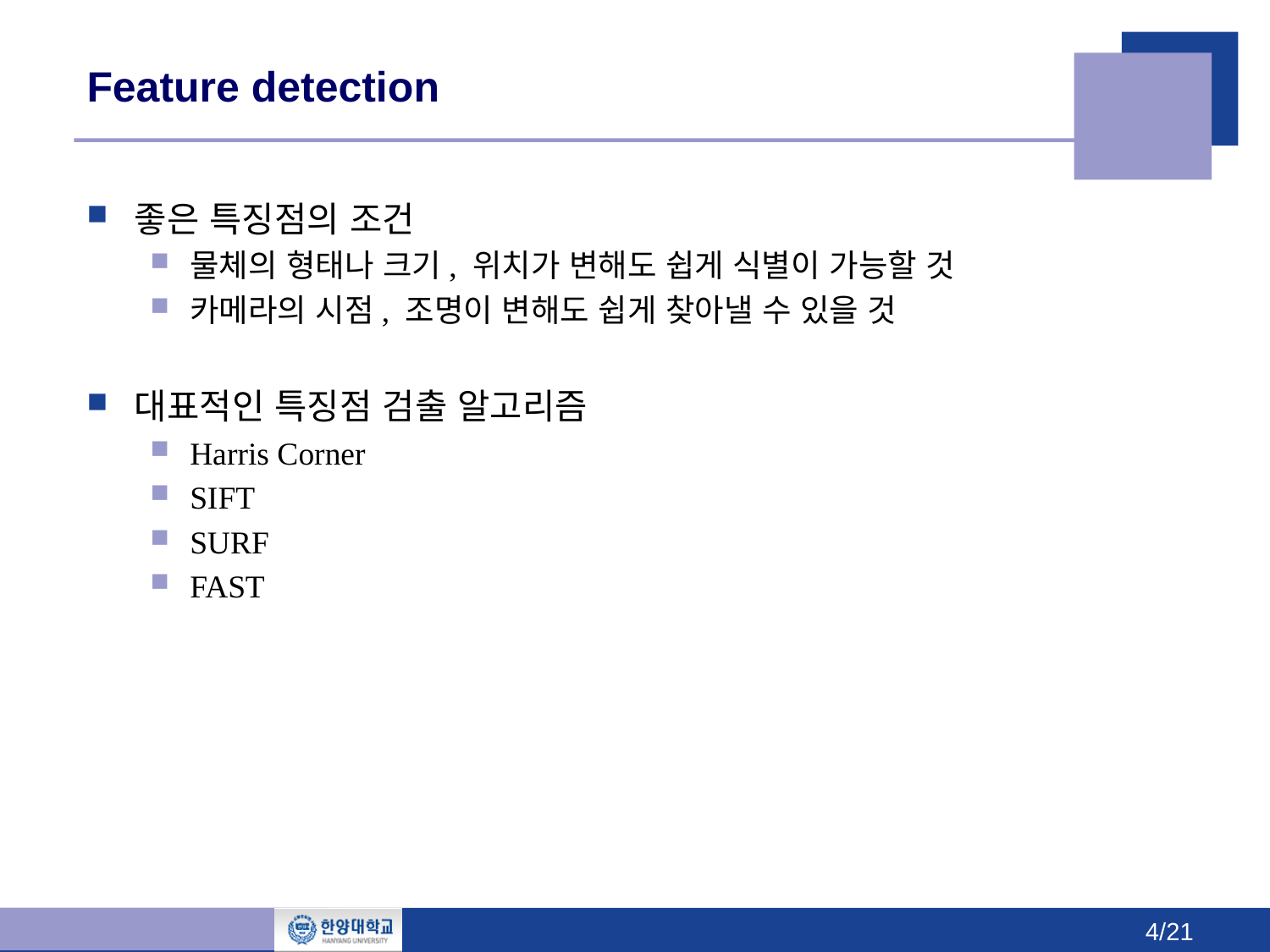

# Feature detection
좋은 특징점의 조건
물체의 형태나 크기, 위치가 변해도 쉽게 식별이 가능할 것
카메라의 시점, 조명이 변해도 쉽게 찾아낼 수 있을 것

대표적인 특징점 검출 알고리즘
Harris Corner
SIFT
SURF
FAST
4/21